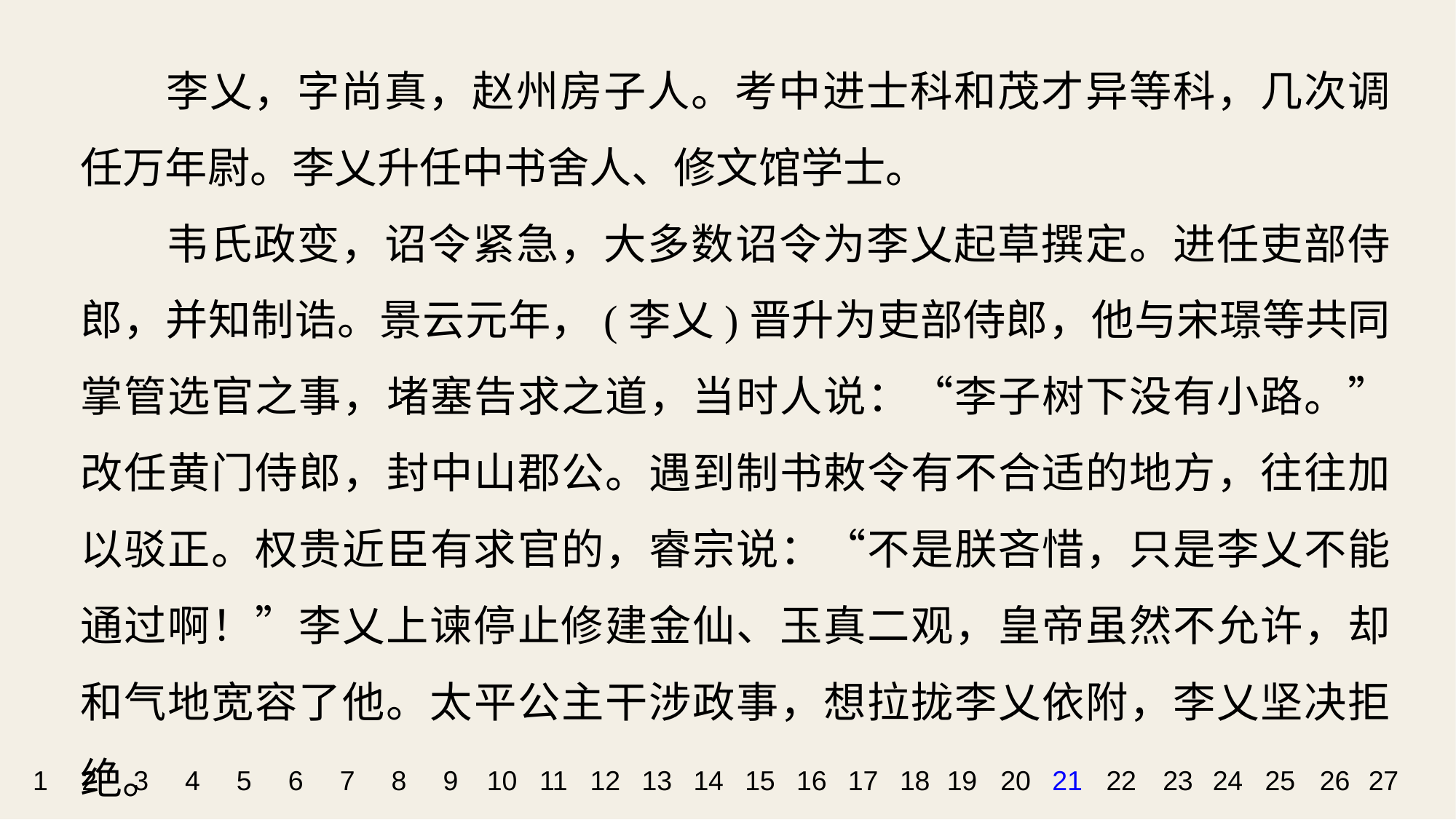

李乂，字尚真，赵州房子人。考中进士科和茂才异等科，几次调任万年尉。李乂升任中书舍人、修文馆学士。
韦氏政变，诏令紧急，大多数诏令为李乂起草撰定。进任吏部侍郎，并知制诰。景云元年，(李乂)晋升为吏部侍郎，他与宋璟等共同掌管选官之事，堵塞告求之道，当时人说：“李子树下没有小路。”改任黄门侍郎，封中山郡公。遇到制书敕令有不合适的地方，往往加以驳正。权贵近臣有求官的，睿宗说：“不是朕吝惜，只是李乂不能通过啊！”李乂上谏停止修建金仙、玉真二观，皇帝虽然不允许，却和气地宽容了他。太平公主干涉政事，想拉拢李乂依附，李乂坚决拒绝。
1
2
3
4
5
6
7
8
9
10
11
12
13
14
15
16
17
18
19
20
21
22
23
24
25
26
27